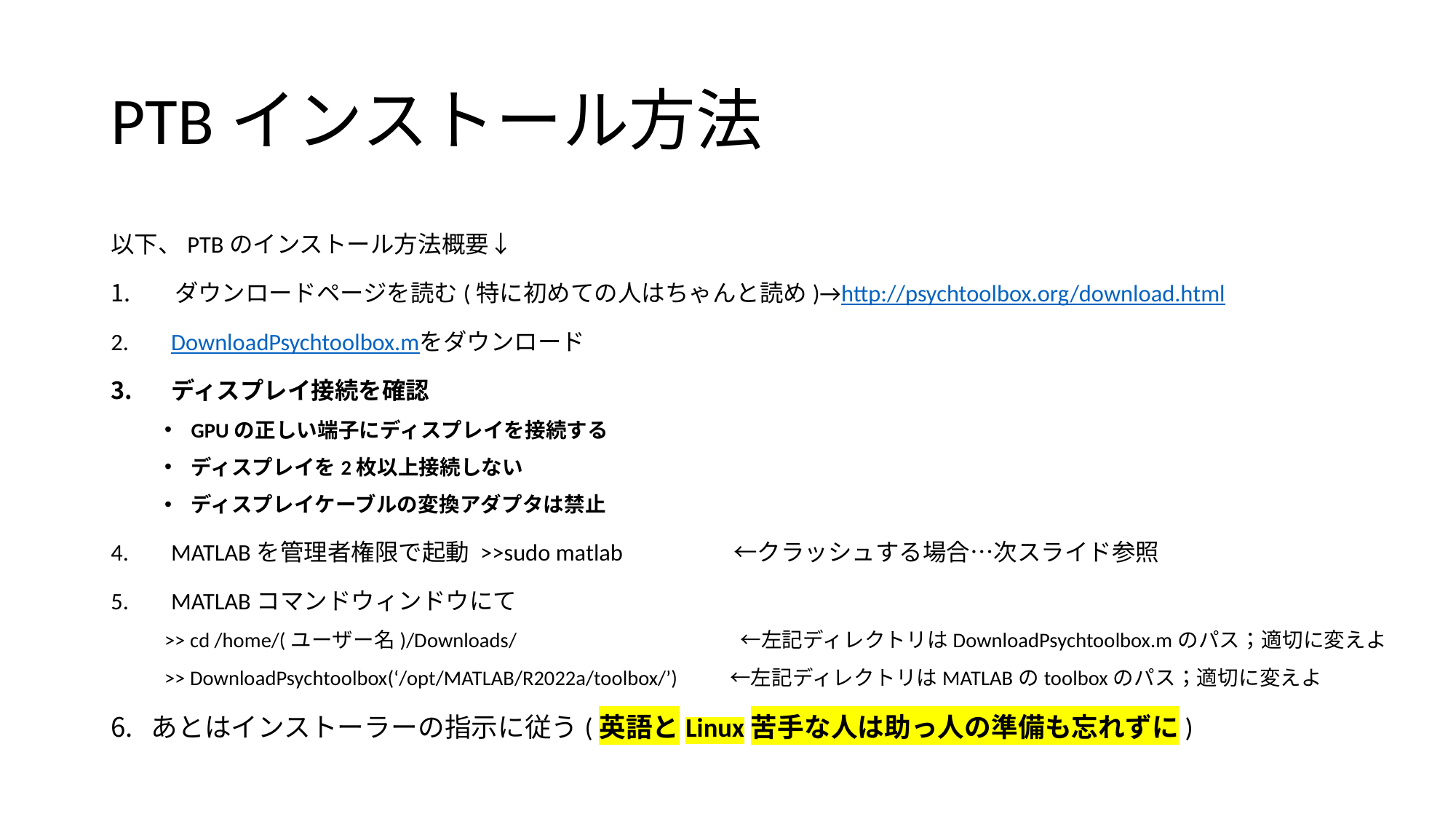

# PTBインストール方法
以下、PTBのインストール方法概要↓
　ダウンロードページを読む(特に初めての人はちゃんと読め)→http://psychtoolbox.org/download.html
DownloadPsychtoolbox.mをダウンロード
ディスプレイ接続を確認
GPUの正しい端子にディスプレイを接続する
ディスプレイを2枚以上接続しない
ディスプレイケーブルの変換アダプタは禁止
MATLABを管理者権限で起動 >>sudo matlab　　　　  ←クラッシュする場合…次スライド参照
MATLABコマンドウィンドウにて
>> cd /home/(ユーザー名)/Downloads/　　　　　　　　　 　 ←左記ディレクトリはDownloadPsychtoolbox.mのパス；適切に変えよ
>> DownloadPsychtoolbox(‘/opt/MATLAB/R2022a/toolbox/’)　　 ←左記ディレクトリはMATLABのtoolboxのパス；適切に変えよ
あとはインストーラーの指示に従う(英語とLinux苦手な人は助っ人の準備も忘れずに)